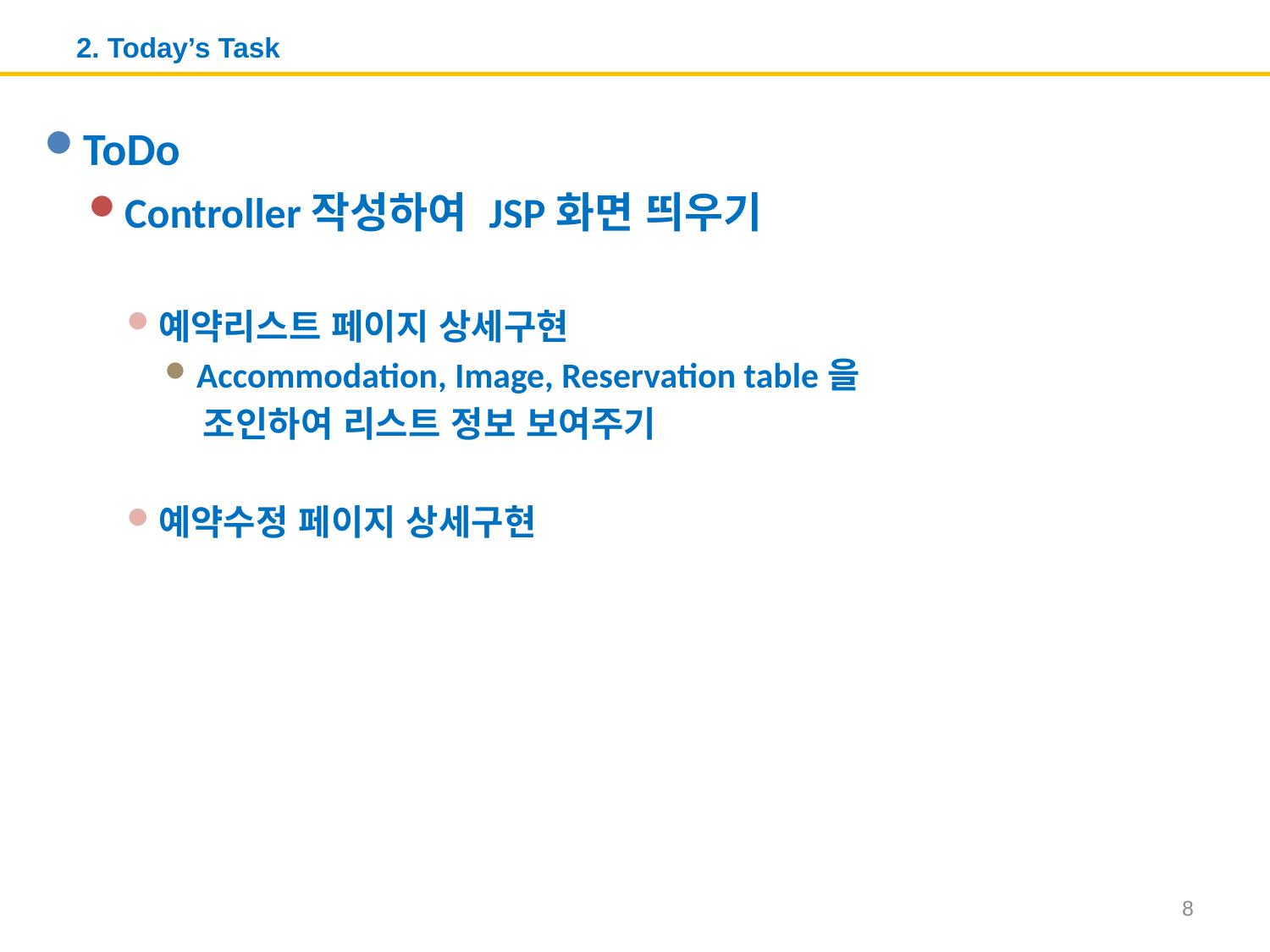

# 2. Today’s Task
ToDo
Controller작성하여 JSP화면 띄우기

예약리스트 페이지 상세구현
Accommodation, Image, Reservation table을
   조인하여 리스트 정보 보여주기

예약수정 페이지 상세구현

8